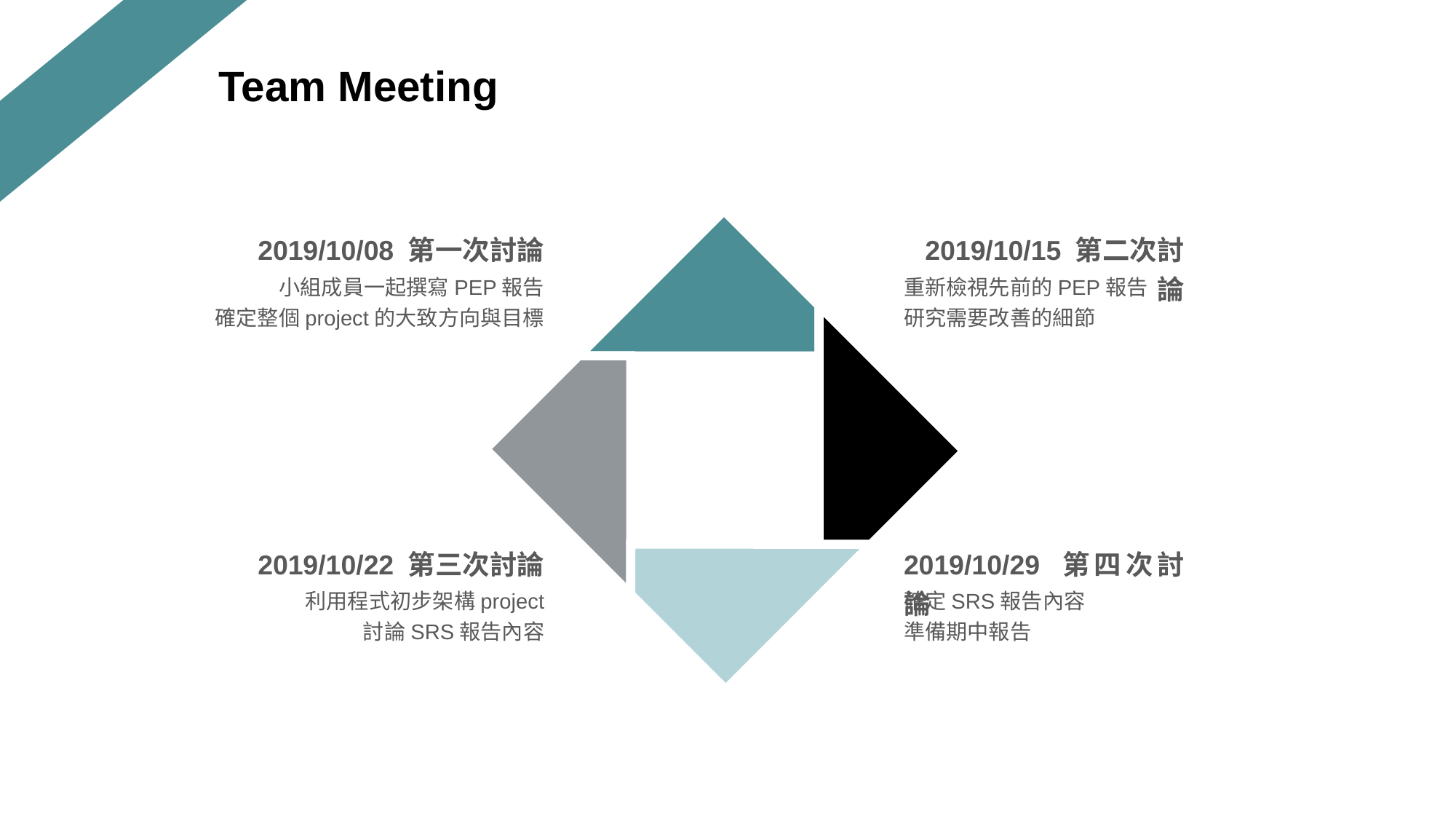

Team Meeting
2019/10/08 第一次討論
小組成員一起撰寫PEP報告
確定整個project的大致方向與目標
2019/10/15 第二次討論
重新檢視先前的PEP報告
研究需要改善的細節

2019/10/22 第三次討論
利用程式初步架構project
討論SRS報告內容
2019/10/29 第四次討論

確定SRS報告內容
準備期中報告